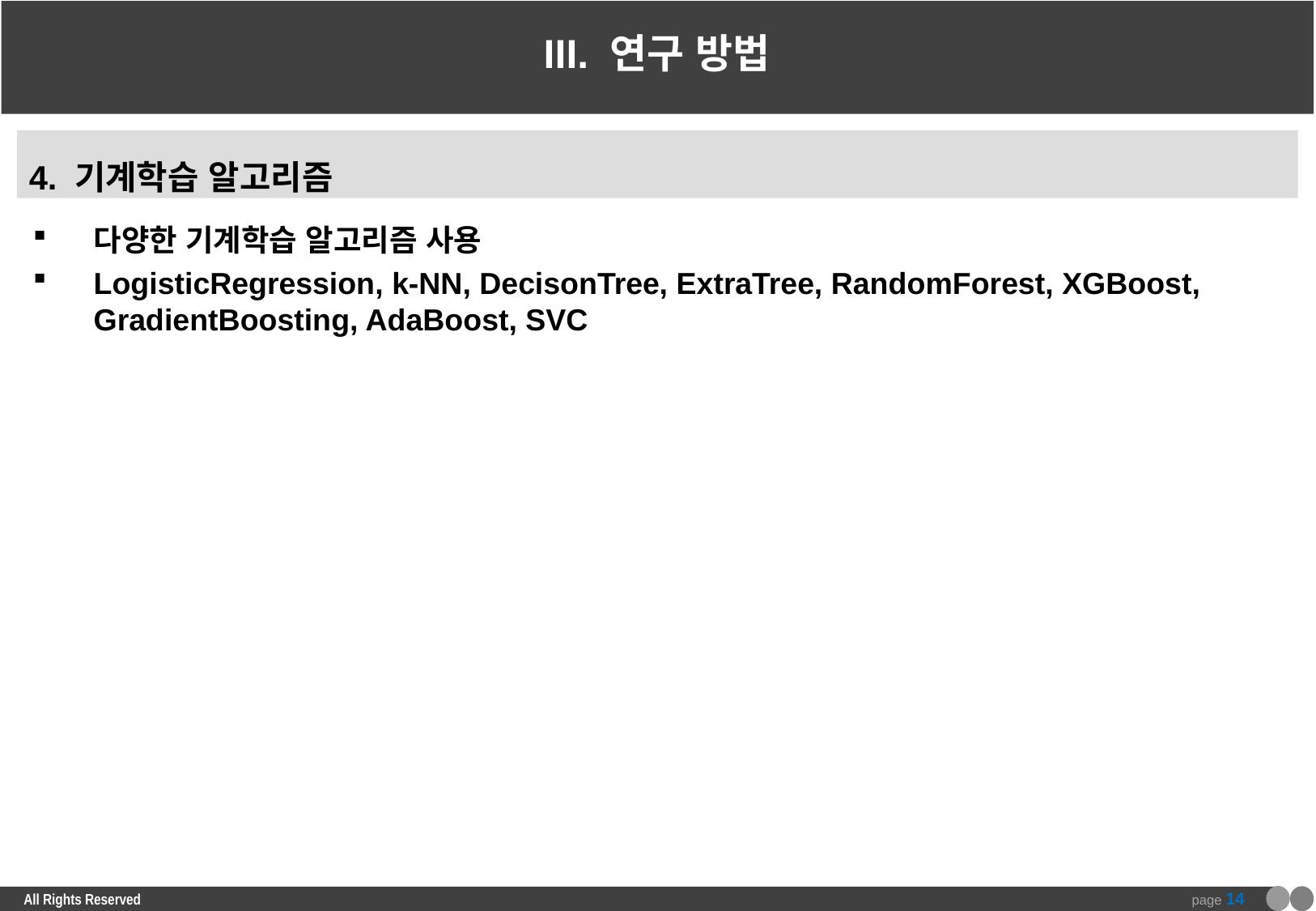

# III. 연구 방법
4. 기계학습 알고리즘

다양한 기계학습 알고리즘 사용
LogisticRegression, k-NN, DecisonTree, ExtraTree, RandomForest, XGBoost, GradientBoosting, AdaBoost, SVC

page 14